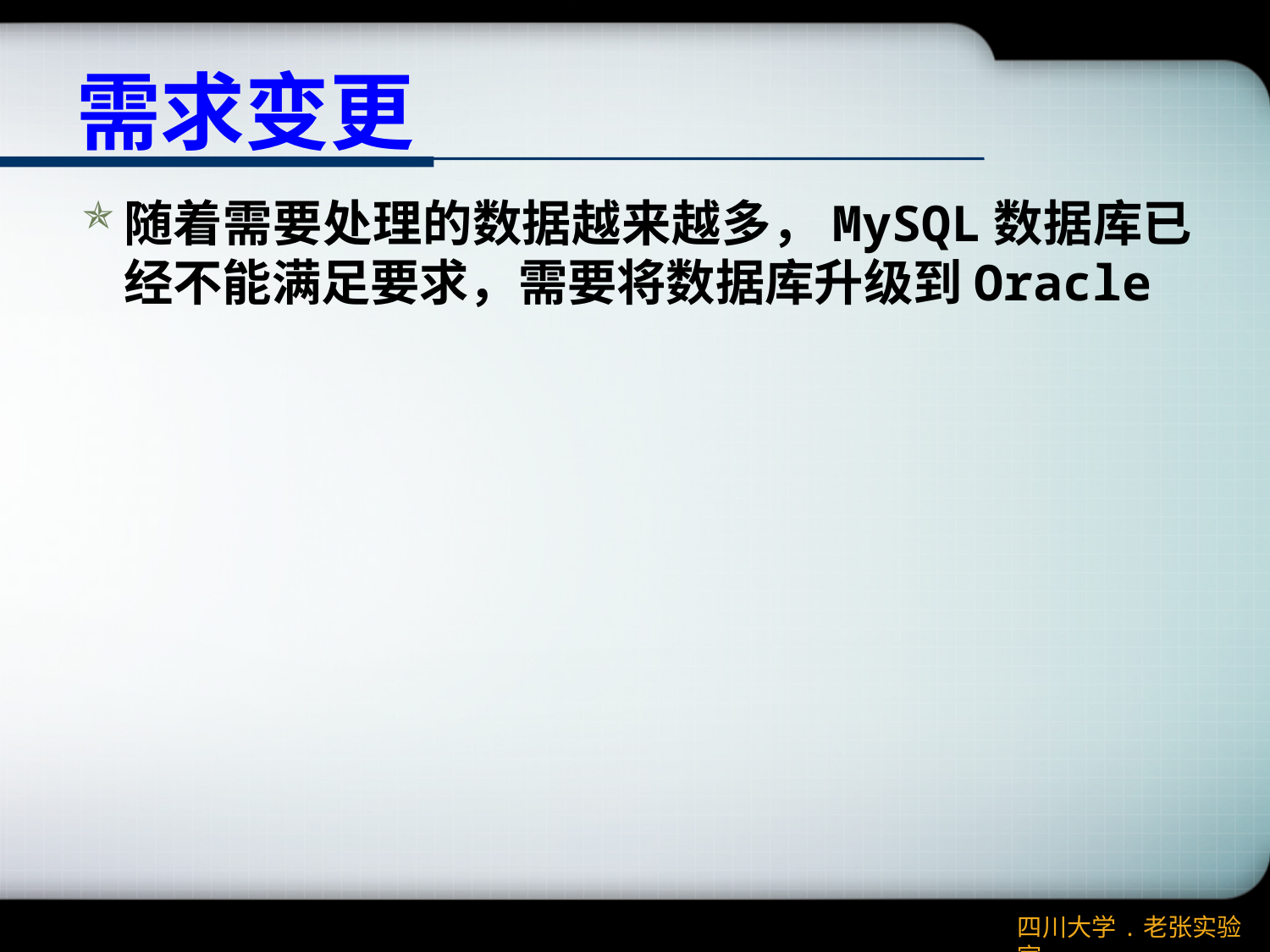

# 需求变更
随着需要处理的数据越来越多，MySQL数据库已经不能满足要求，需要将数据库升级到Oracle